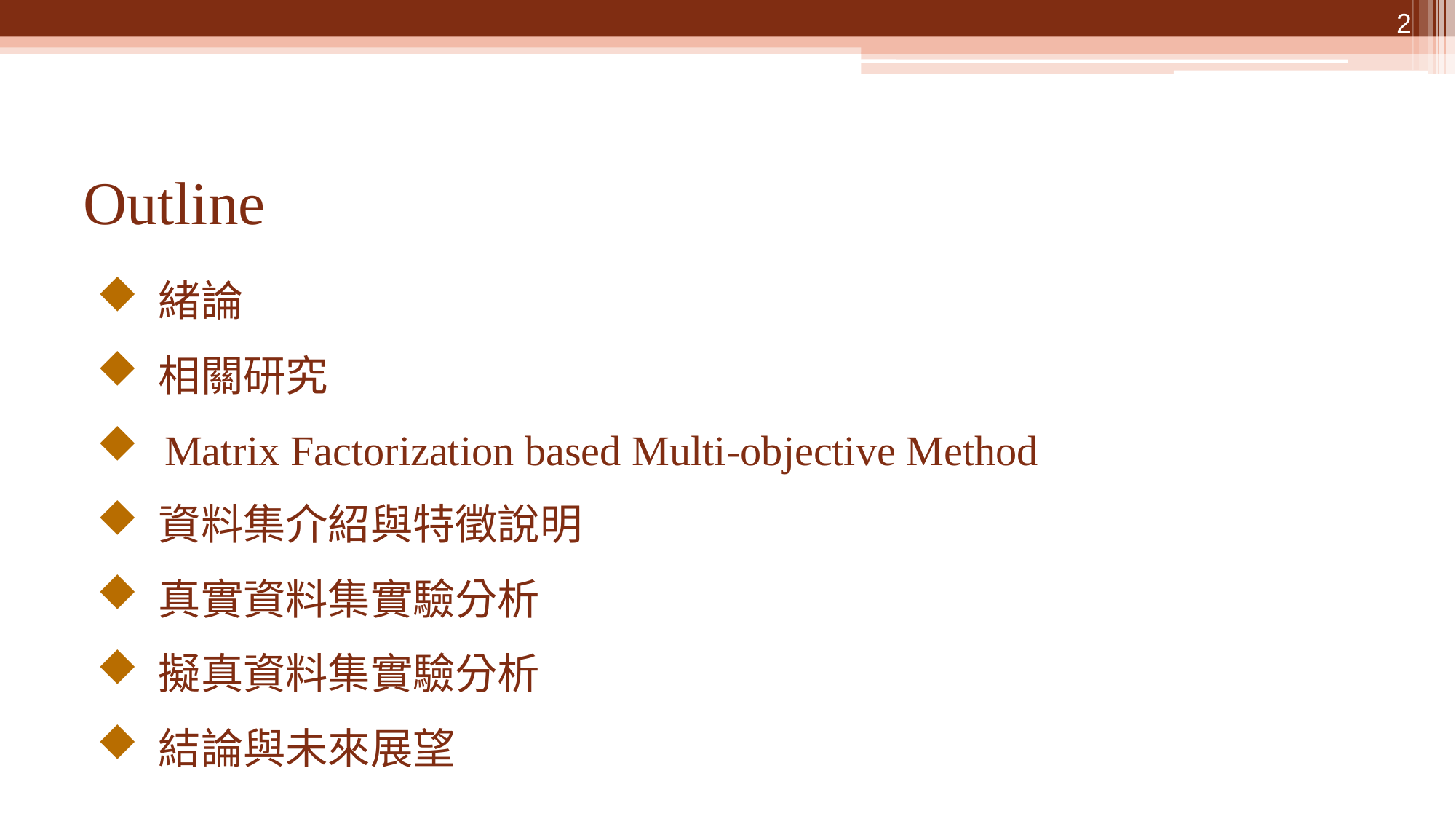

2
# Outline
 緒論

 相關研究

 Matrix Factorization based Multi-objective Method

 資料集介紹與特徵說明

 真實資料集實驗分析

 擬真資料集實驗分析

 結論與未來展望